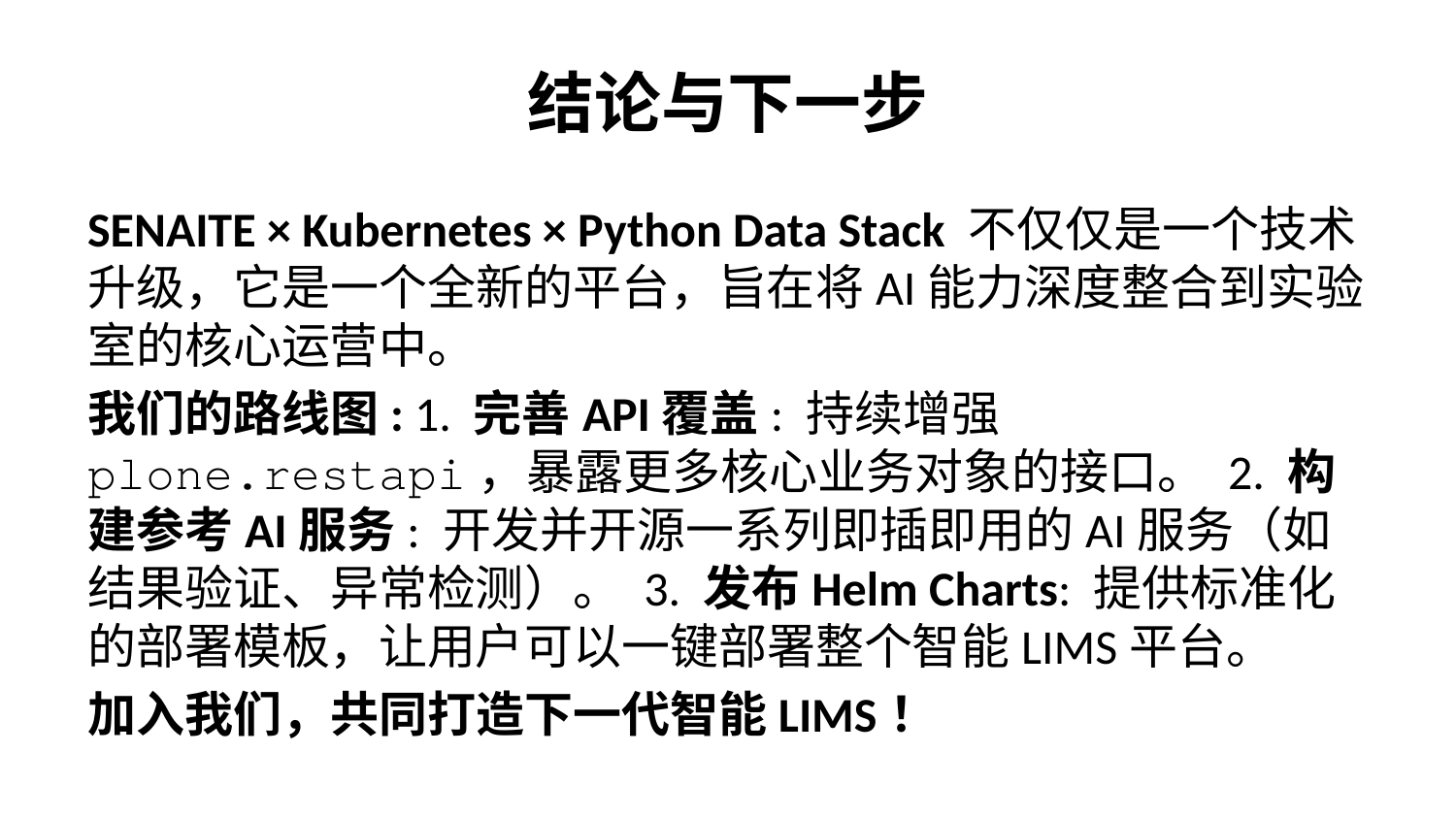

# 结论与下一步
SENAITE × Kubernetes × Python Data Stack 不仅仅是一个技术升级，它是一个全新的平台，旨在将AI能力深度整合到实验室的核心运营中。
我们的路线图: 1. 完善API覆盖: 持续增强plone.restapi，暴露更多核心业务对象的接口。 2. 构建参考AI服务: 开发并开源一系列即插即用的AI服务（如结果验证、异常检测）。 3. 发布Helm Charts: 提供标准化的部署模板，让用户可以一键部署整个智能LIMS平台。
加入我们，共同打造下一代智能LIMS！